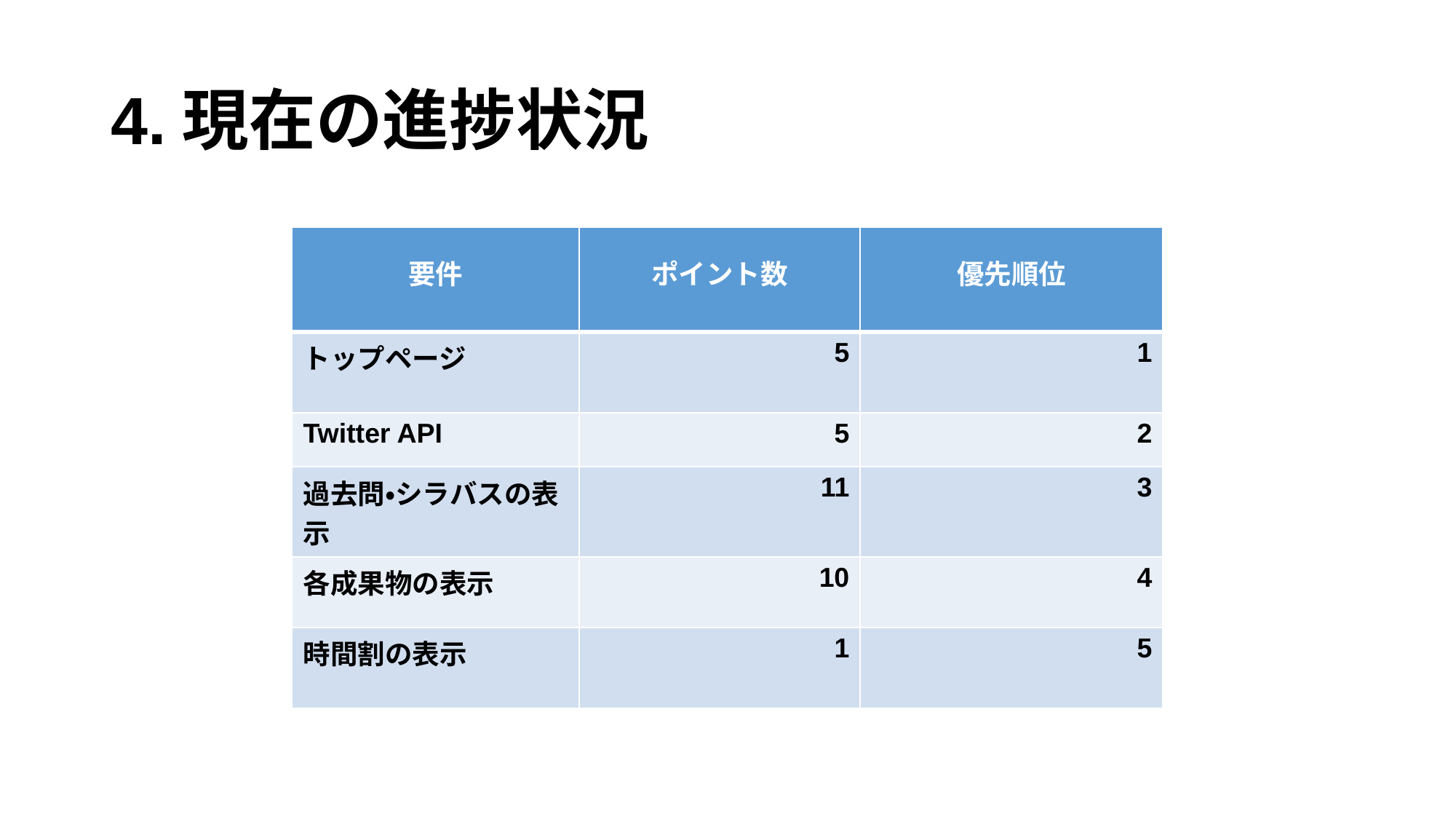

# 4.現在の進捗状況
| 要件 | ポイント数 | 優先順位 |
| --- | --- | --- |
| トップページ | 5 | 1 |
| Twitter API | 5 | 2 |
| 過去問・シラバスの表示 | 11 | 3 |
| 各成果物の表示 | 10 | 4 |
| 時間割の表示 | 1 | 5 |